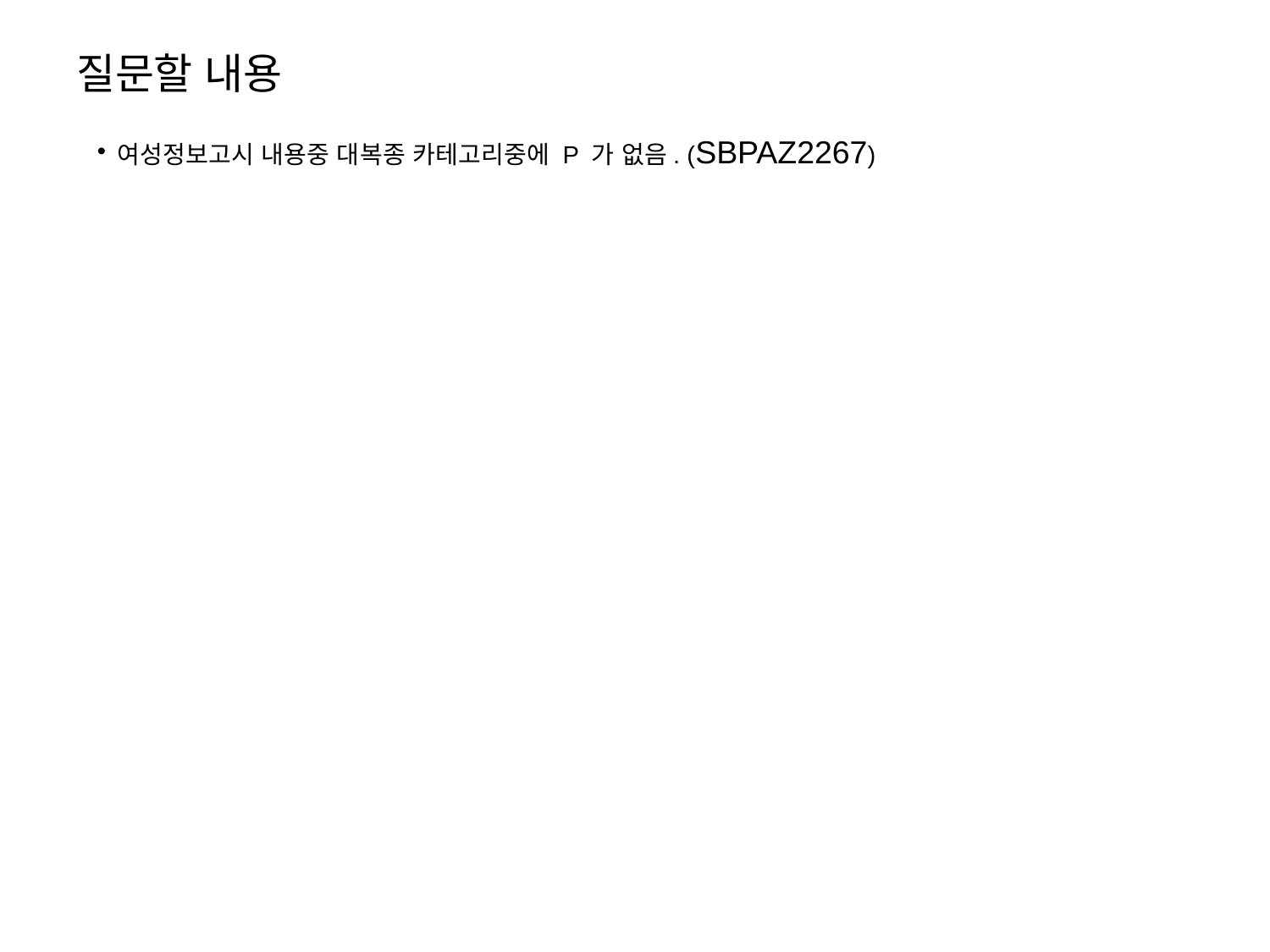

# 질문할 내용
 여성정보고시 내용중 대복종 카테고리중에 P 가 없음. (SBPAZ2267)